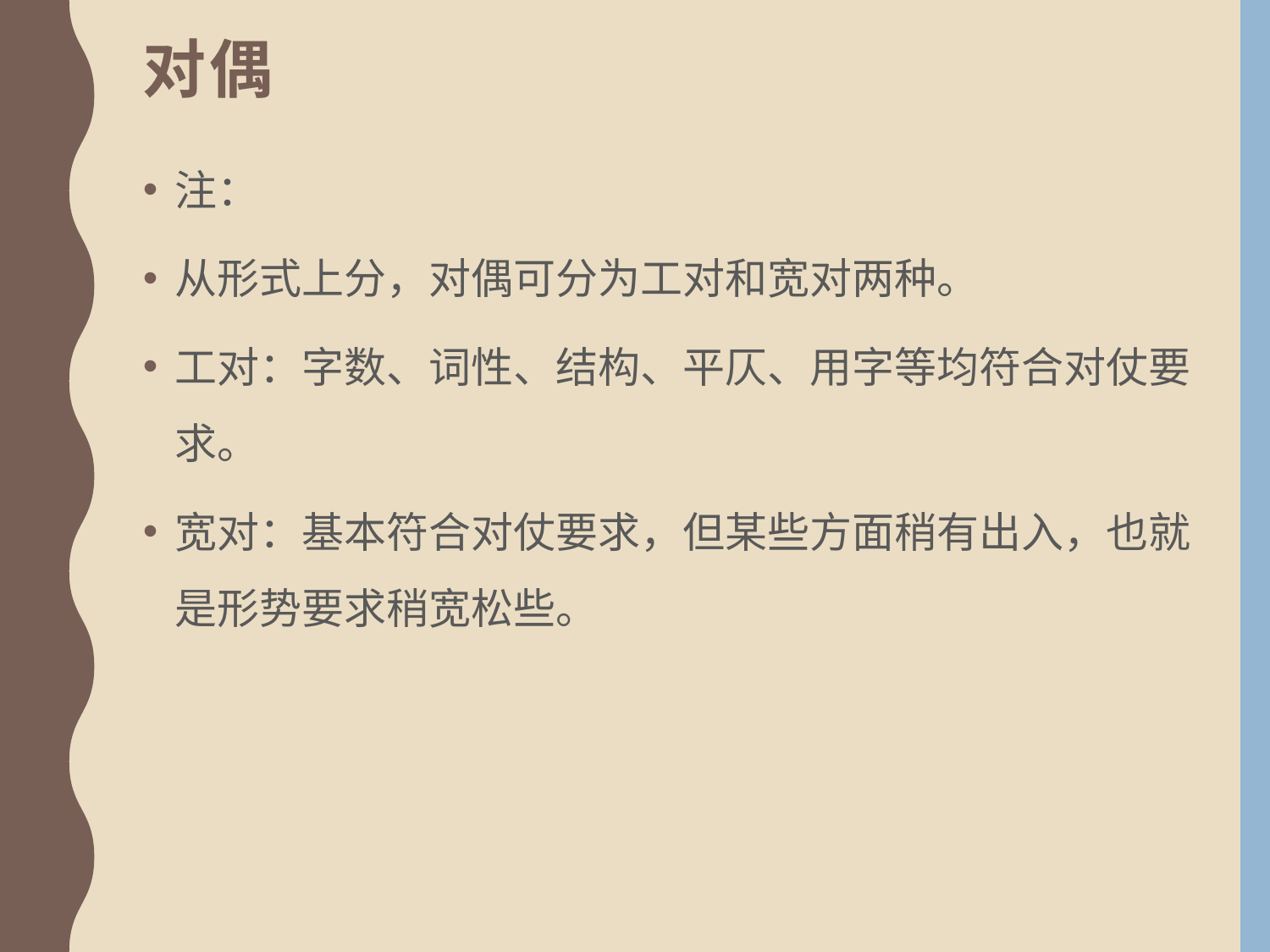

# 对偶
注：
从形式上分，对偶可分为工对和宽对两种。
工对：字数、词性、结构、平仄、用字等均符合对仗要求。
宽对：基本符合对仗要求，但某些方面稍有出入，也就是形势要求稍宽松些。